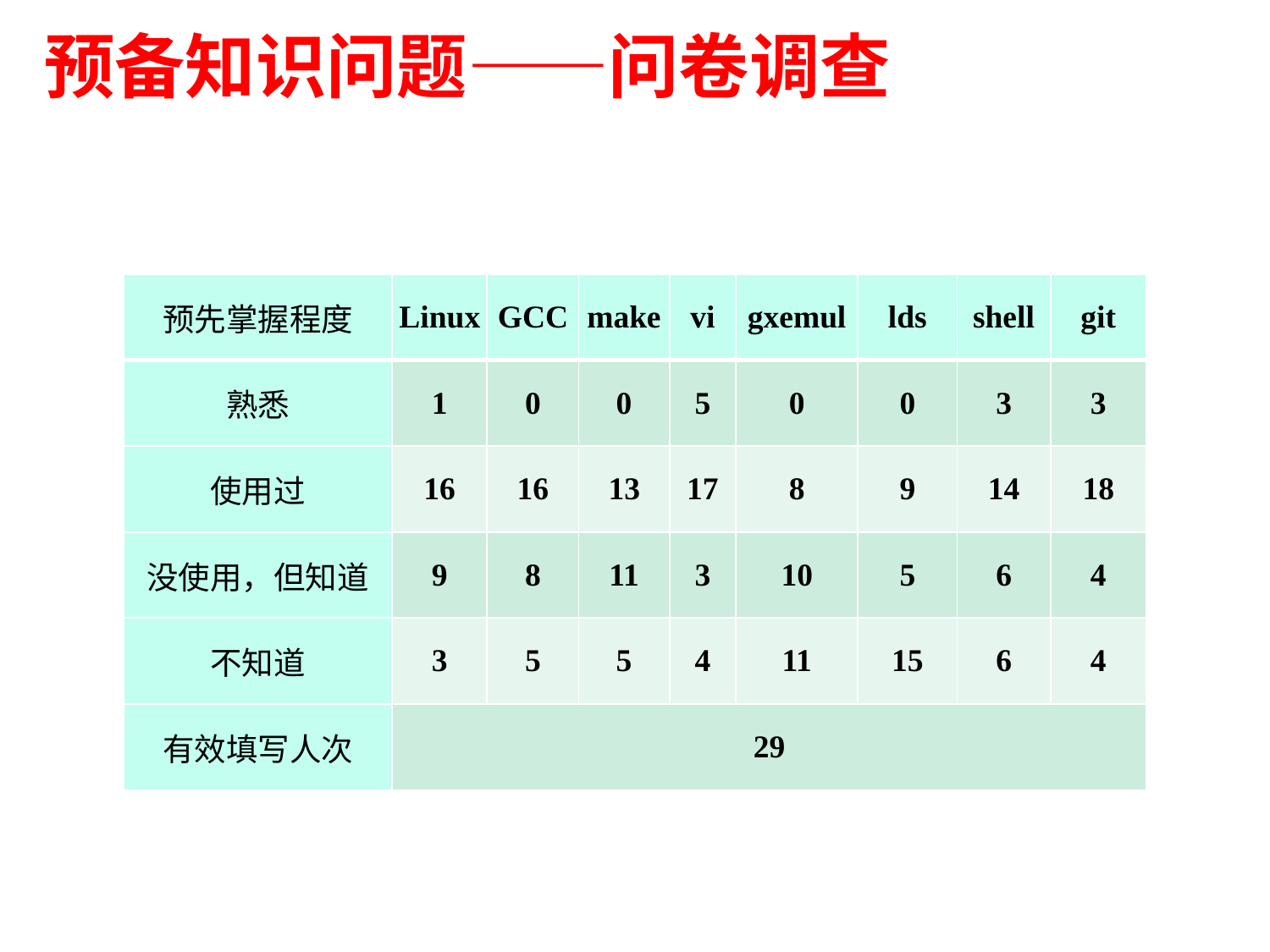

# 预备知识问题——问卷调查
| 预先掌握程度 | Linux | GCC | make | vi | gxemul | lds | shell | git |
| --- | --- | --- | --- | --- | --- | --- | --- | --- |
| 熟悉 | 1 | 0 | 0 | 5 | 0 | 0 | 3 | 3 |
| 使用过 | 16 | 16 | 13 | 17 | 8 | 9 | 14 | 18 |
| 没使用，但知道 | 9 | 8 | 11 | 3 | 10 | 5 | 6 | 4 |
| 不知道 | 3 | 5 | 5 | 4 | 11 | 15 | 6 | 4 |
| 有效填写人次 | 29 |  |  |  |  |  |  |  |